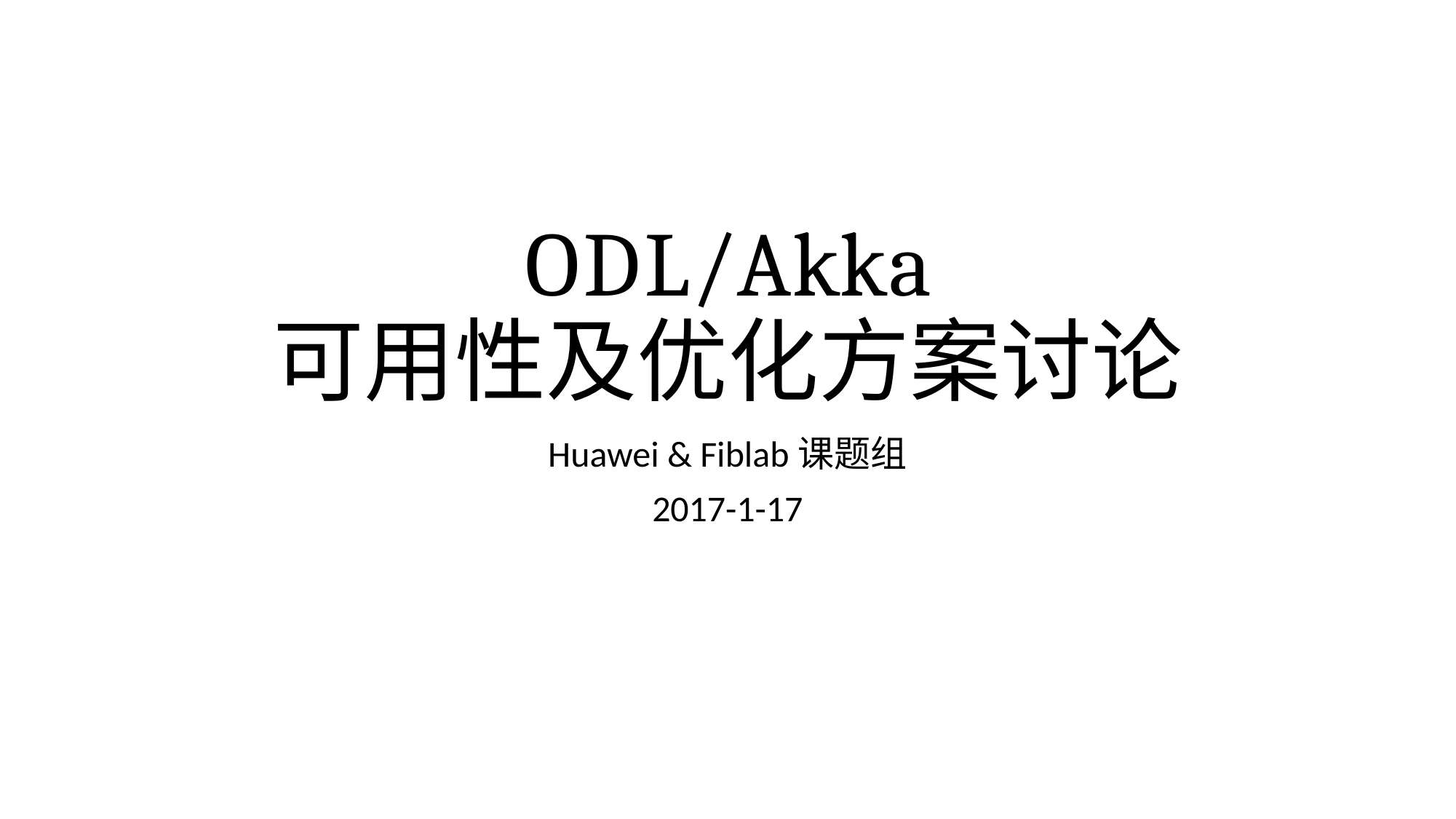

# ODL/Akka 可用性及优化方案讨论
Huawei & Fiblab课题组
2017-1-17